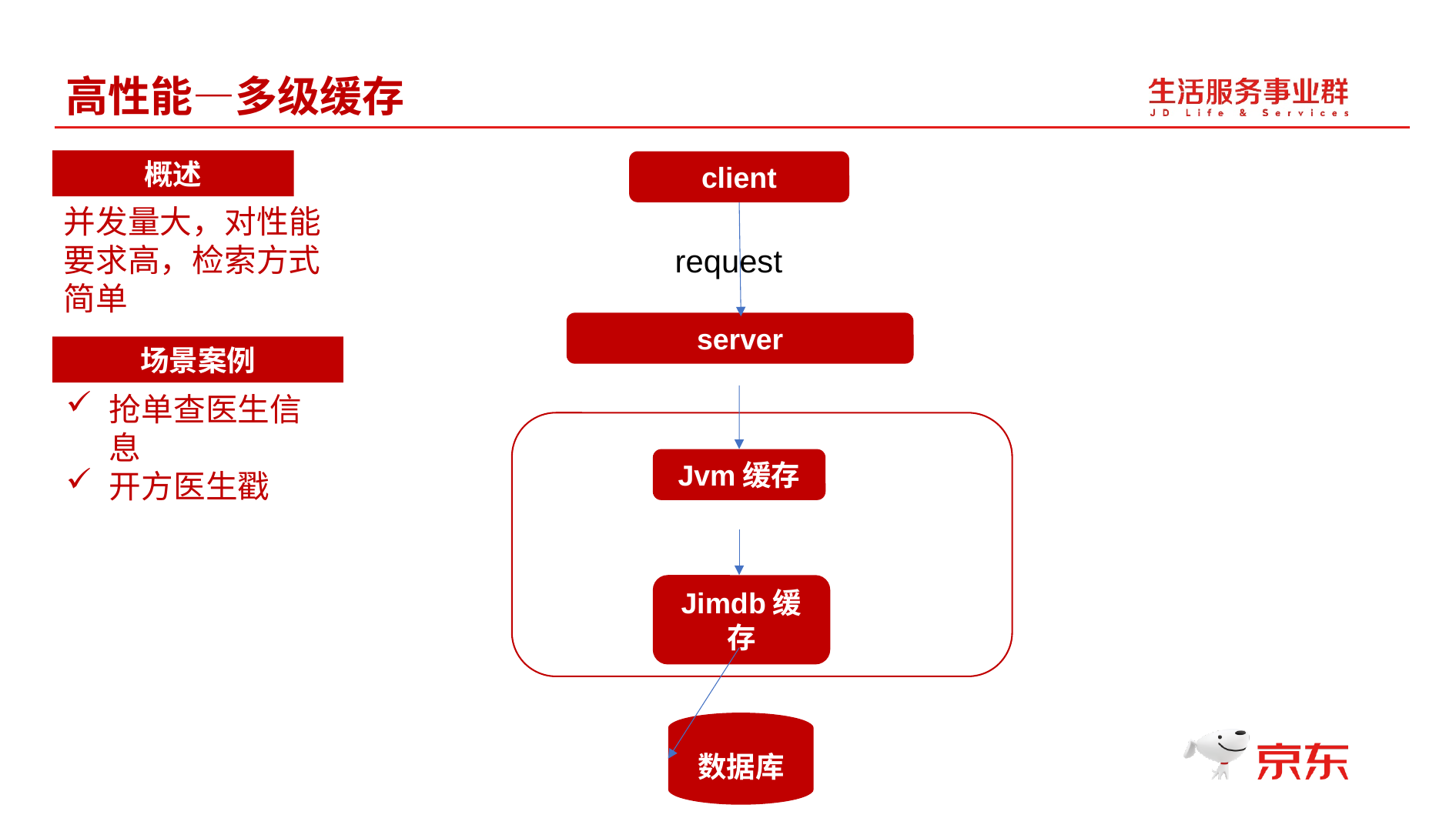

高性能—多级缓存
概述
client
并发量大，对性能要求高，检索方式简单
request
server
场景案例
抢单查医生信息
开方医生戳

Jvm缓存
Jimdb缓存
数据库